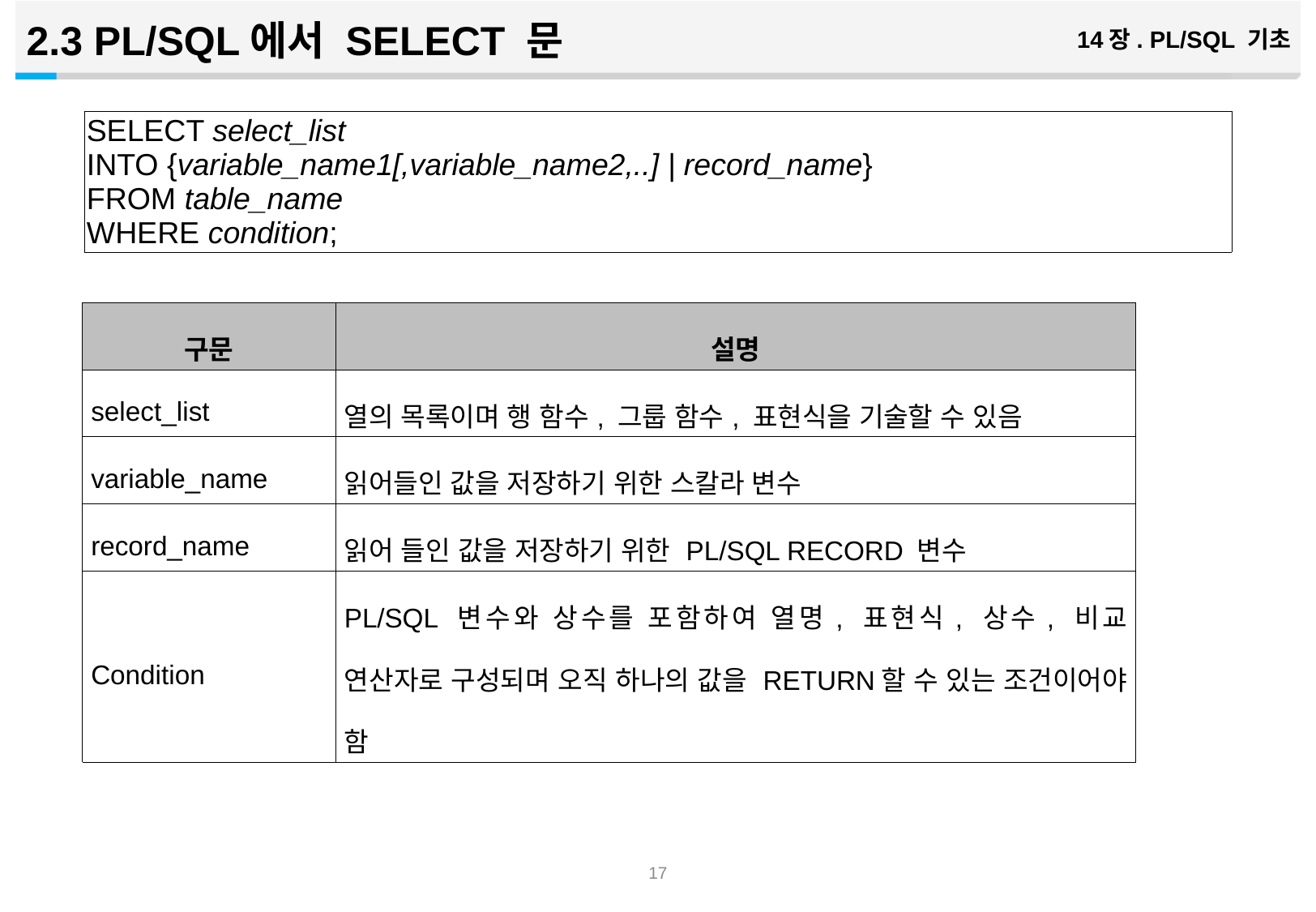

2.3 PL/SQL에서 SELECT 문
14장. PL/SQL 기초
| SELECT select\_list INTO {variable\_name1[,variable\_name2,..] | record\_name} FROM table\_name WHERE condition; |
| --- |
| 구문 | 설명 |
| --- | --- |
| select\_list | 열의 목록이며 행 함수, 그룹 함수, 표현식을 기술할 수 있음 |
| variable\_name | 읽어들인 값을 저장하기 위한 스칼라 변수 |
| record\_name | 읽어 들인 값을 저장하기 위한 PL/SQL RECORD 변수 |
| Condition | PL/SQL 변수와 상수를 포함하여 열명, 표현식, 상수, 비교 연산자로 구성되며 오직 하나의 값을 RETURN할 수 있는 조건이어야 함 |
17